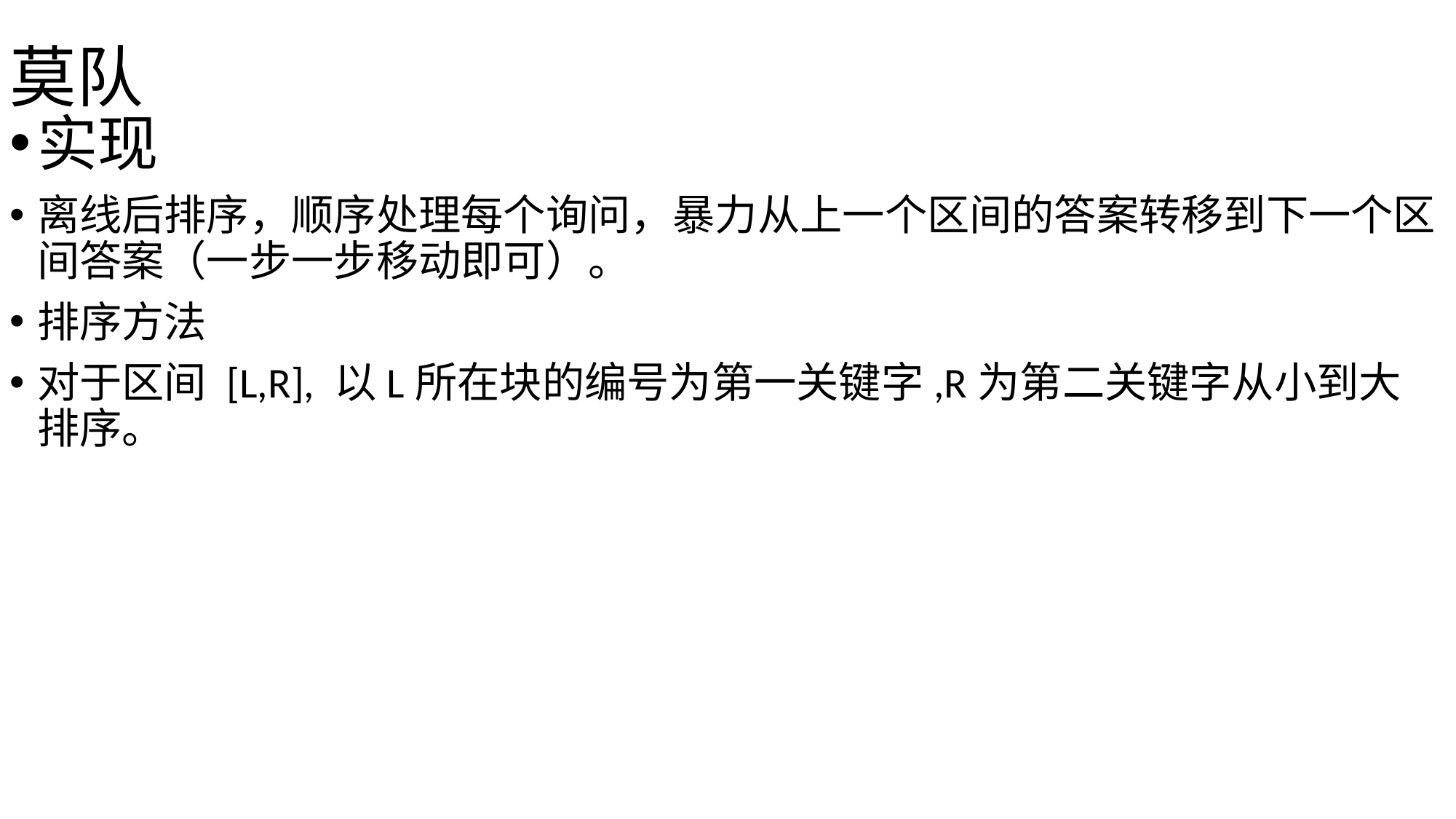

# 莫队
实现
离线后排序，顺序处理每个询问，暴力从上一个区间的答案转移到下一个区间答案（一步一步移动即可）。
排序方法
对于区间 [L,R], 以L所在块的编号为第一关键字,R为第二关键字从小到大排序。